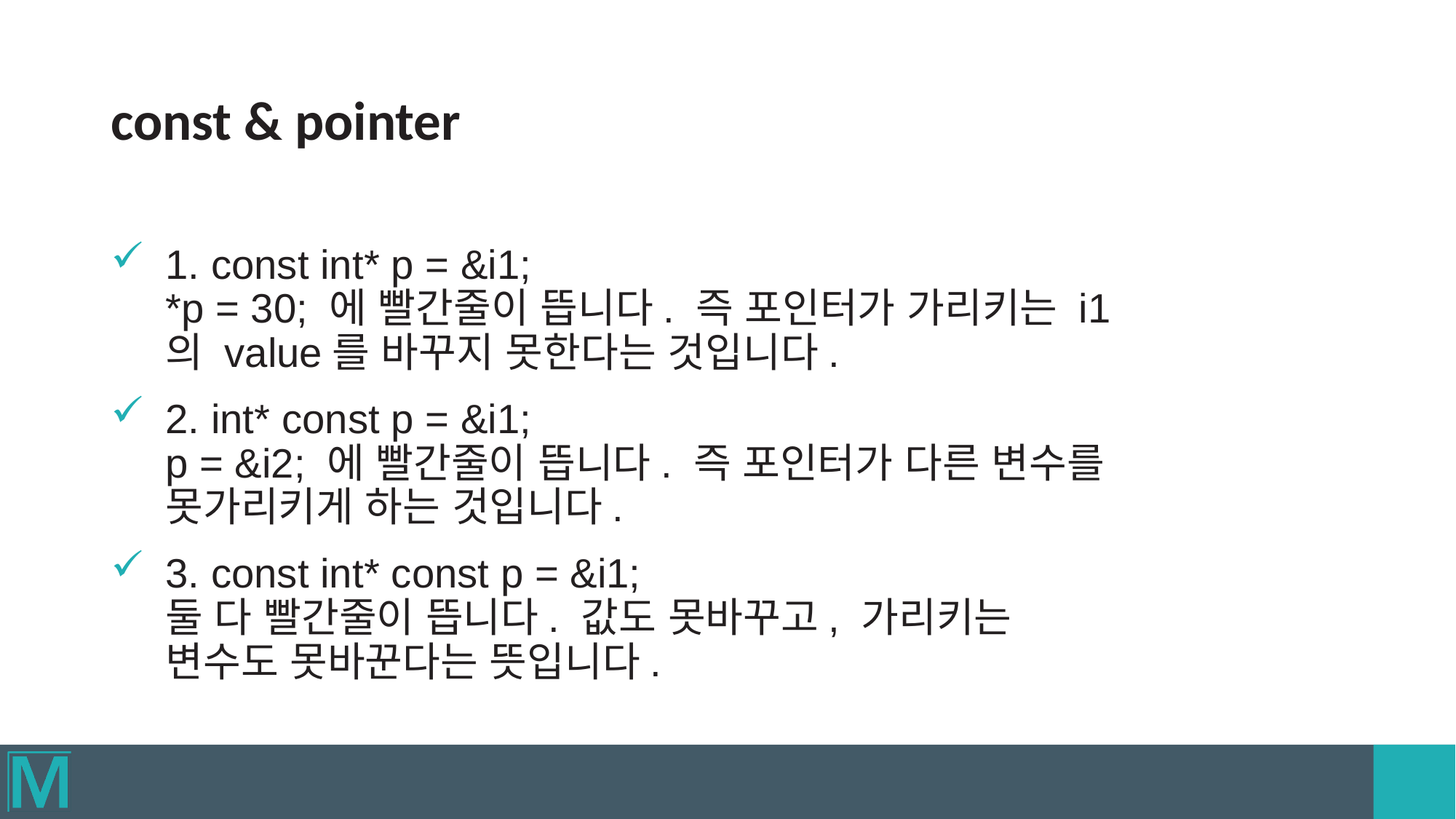

# const & pointer
1. const int* p = &i1;
*p = 30; 에 빨간줄이 뜹니다. 즉 포인터가 가리키는 i1의 value를 바꾸지 못한다는 것입니다.
2. int* const p = &i1;
p = &i2; 에 빨간줄이 뜹니다. 즉 포인터가 다른 변수를 못가리키게 하는 것입니다.
3. const int* const p = &i1;
둘 다 빨간줄이 뜹니다. 값도 못바꾸고, 가리키는 변수도 못바꾼다는 뜻입니다.